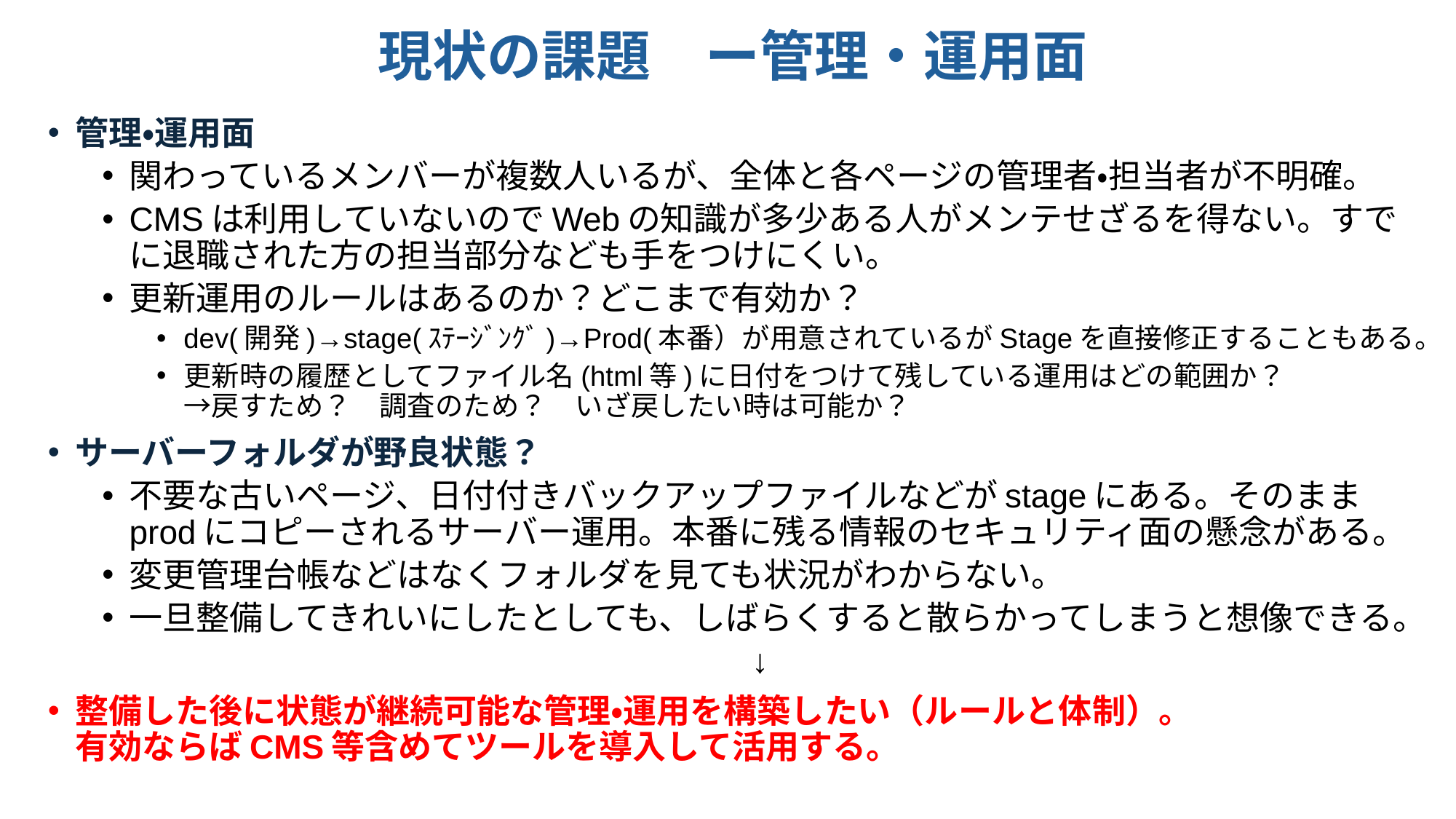

# 現状の課題　ー管理・運用面
管理・運用面
関わっているメンバーが複数人いるが、全体と各ページの管理者・担当者が不明確。
CMSは利用していないのでWebの知識が多少ある人がメンテせざるを得ない。すでに退職された方の担当部分なども手をつけにくい。
更新運用のルールはあるのか？どこまで有効か？
dev(開発)→stage(ｽﾃｰｼﾞﾝｸﾞ)→Prod(本番）が用意されているがStageを直接修正することもある。
更新時の履歴としてファイル名(html等)に日付をつけて残している運用はどの範囲か？
→戻すため？　調査のため？　いざ戻したい時は可能か？
サーバーフォルダが野良状態？
不要な古いページ、日付付きバックアップファイルなどがstageにある。そのままprodにコピーされるサーバー運用。本番に残る情報のセキュリティ面の懸念がある。
変更管理台帳などはなくフォルダを見ても状況がわからない。
一旦整備してきれいにしたとしても、しばらくすると散らかってしまうと想像できる。
↓
整備した後に状態が継続可能な管理・運用を構築したい（ルールと体制）。
有効ならばCMS等含めてツールを導入して活用する。